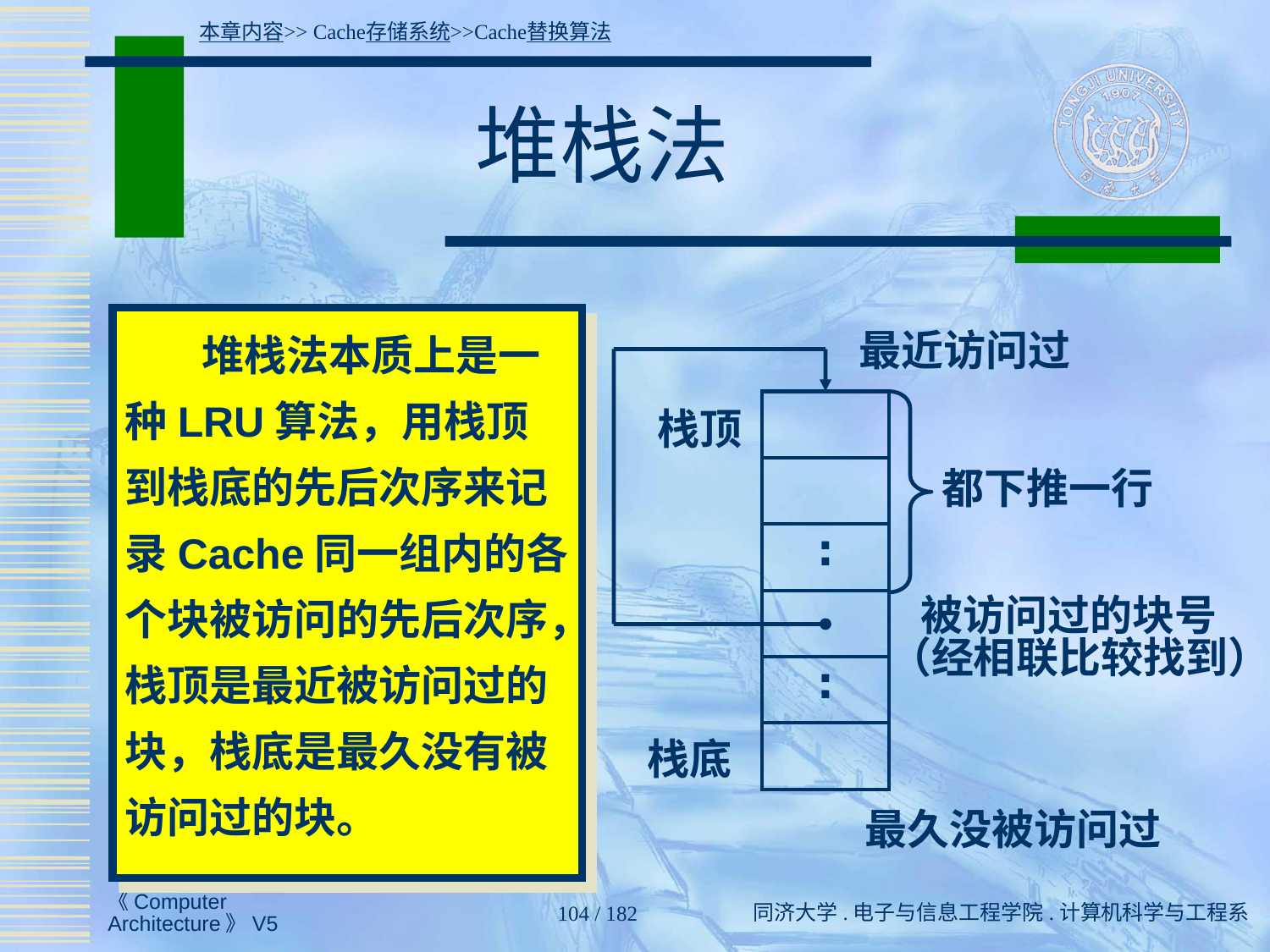

本章内容>> Cache存储系统>>Cache替换算法
# 堆栈法
       堆栈法本质上是一种LRU算法，用栈顶到栈底的先后次序来记录Cache同一组内的各个块被访问的先后次序，栈顶是最近被访问过的块，栈底是最久没有被访问过的块。
最近访问过

|  |
| --- |
|  |
| ∶ |
|  |
| ∶ |
|  |

栈顶
都下推一行
被访问过的块号

（经相联比较找到）
栈底
最久没被访问过